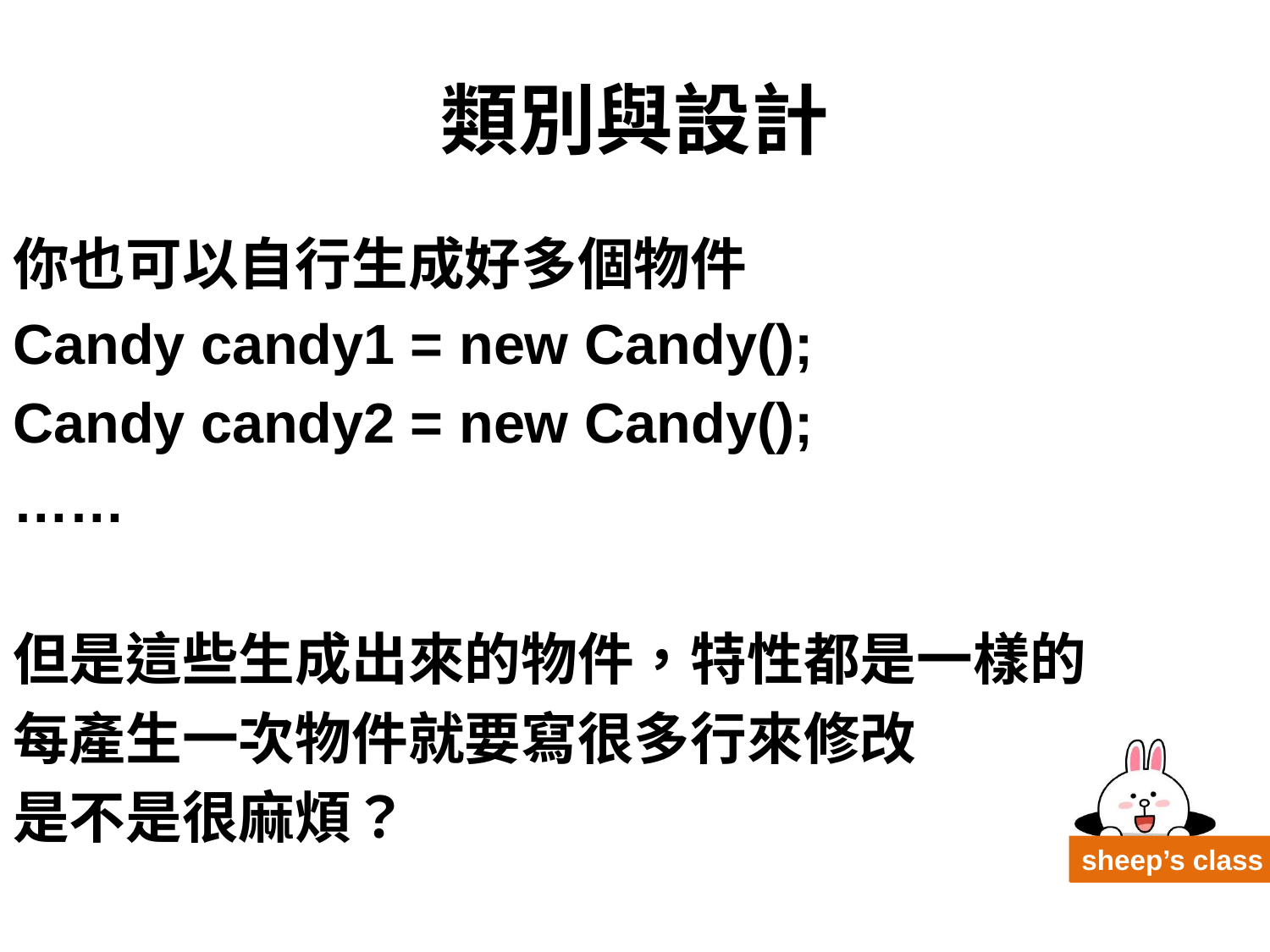

# 類別與設計
你也可以自行生成好多個物件
Candy candy1 = new Candy();
Candy candy2 = new Candy();
……

但是這些生成出來的物件，特性都是一樣的
每產生一次物件就要寫很多行來修改
是不是很麻煩？